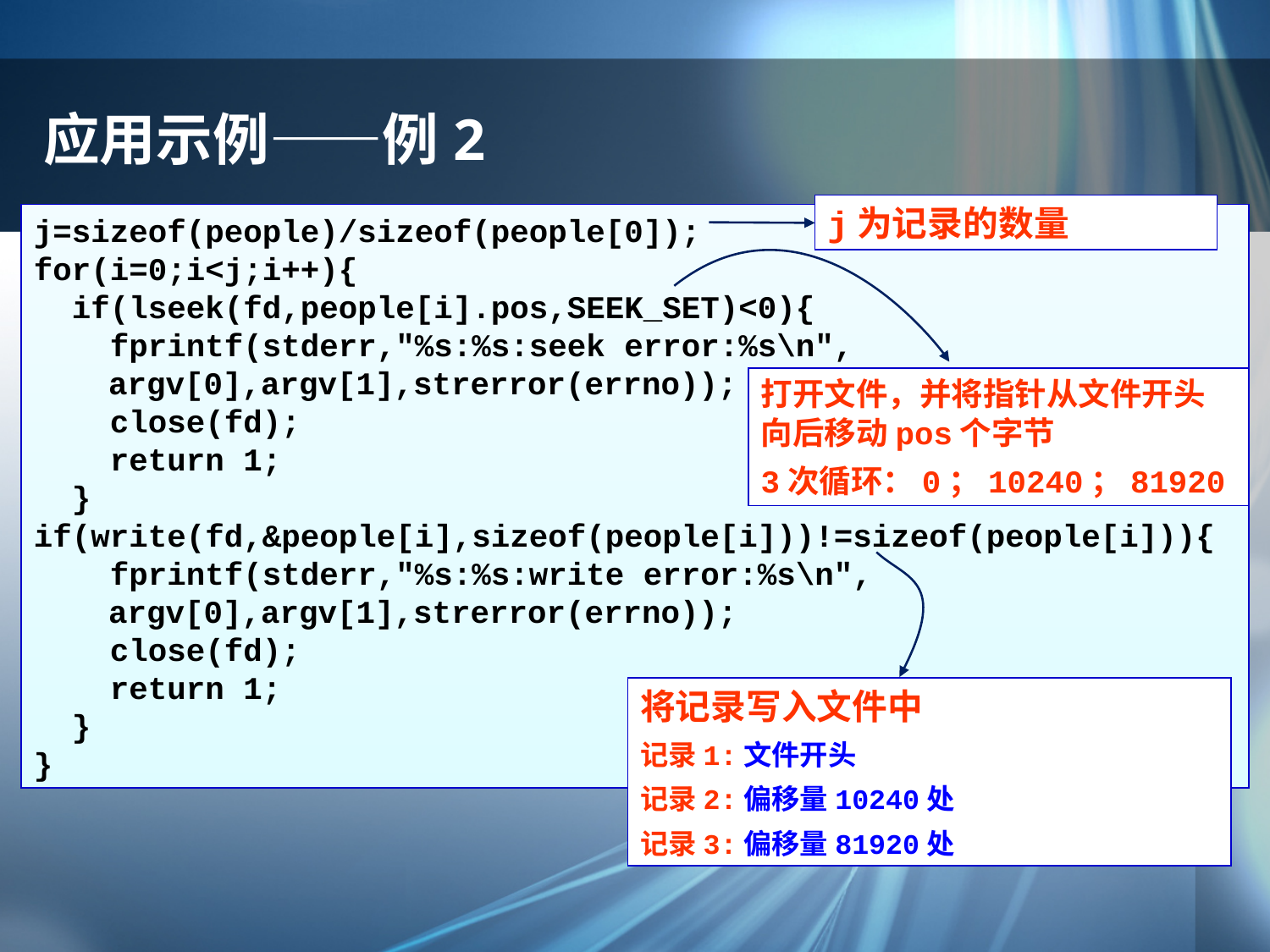

# 应用示例——例2
j为记录的数量

j=sizeof(people)/sizeof(people[0]);
for(i=0;i<j;i++){
  if(lseek(fd,people[i].pos,SEEK_SET)<0){
    fprintf(stderr,"%s:%s:seek error:%s\n",
argv[0],argv[1],strerror(errno));
    close(fd);
    return 1;
  }
if(write(fd,&people[i],sizeof(people[i]))!=sizeof(people[i])){
    fprintf(stderr,"%s:%s:write error:%s\n",
argv[0],argv[1],strerror(errno));
    close(fd);
    return 1;
  }
}

打开文件，并将指针从文件开头向后移动pos个字节
3次循环：0；10240；81920

将记录写入文件中
记录1:文件开头
记录2:偏移量10240处
记录3:偏移量81920处